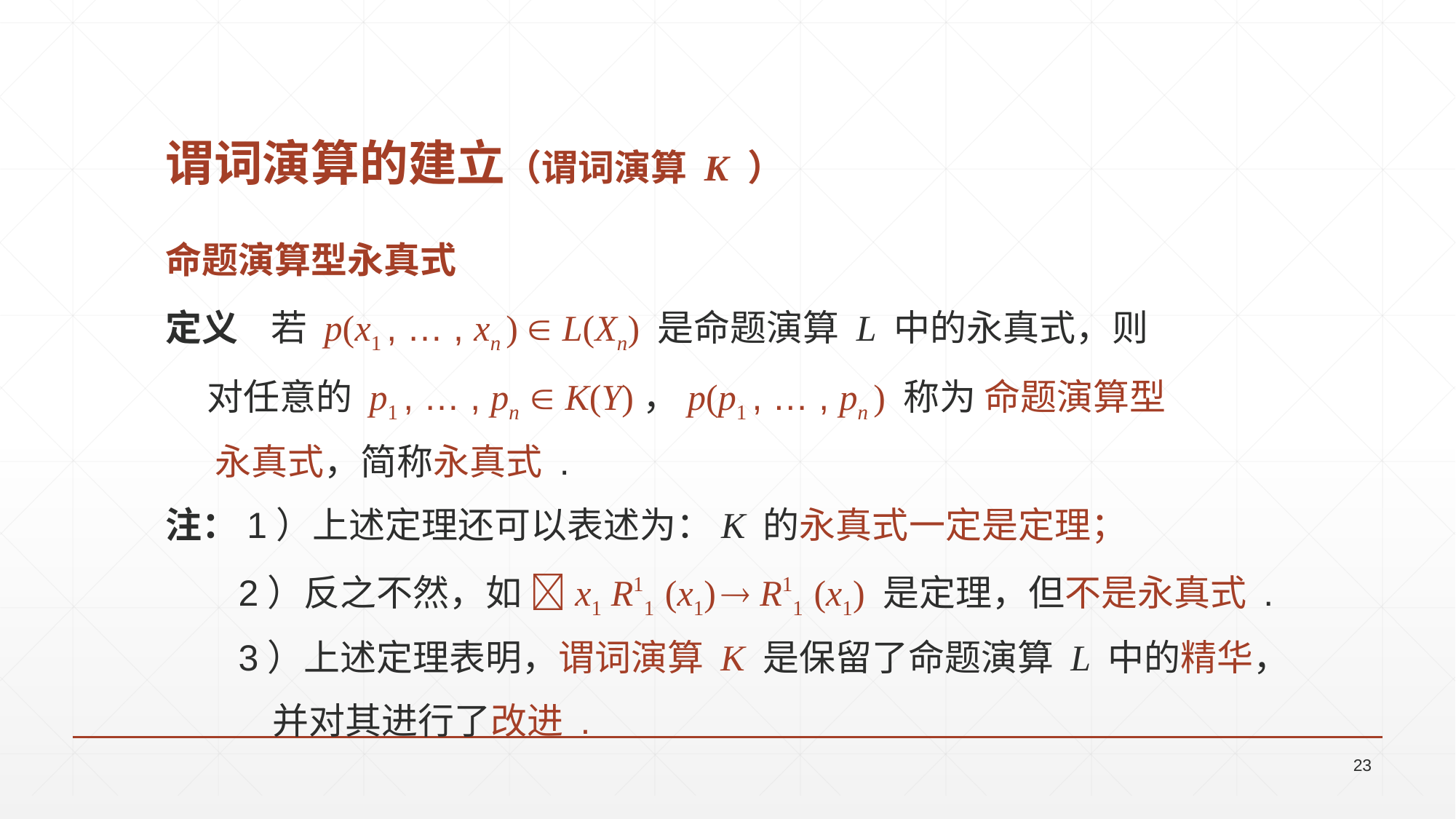

# 谓词演算的建立（谓词演算 K ）
命题演算型永真式
定义    若 p(x1 , … , xn ) ∈ L(Xn) 是命题演算 L 中的永真式，则
    对任意的 p1 , … , pn  ∈ K(Y)，p(p1 , … , pn ) 称为 命题演算型
     永真式，简称永真式 .
注：1）上述定理还可以表述为：K 的永真式一定是定理；
        2）反之不然，如 ∀x1 R11  (x1) → R11  (x1) 是定理，但不是永真式 .
        3）上述定理表明，谓词演算 K 是保留了命题演算 L 中的精华，
            并对其进行了改进 .

23